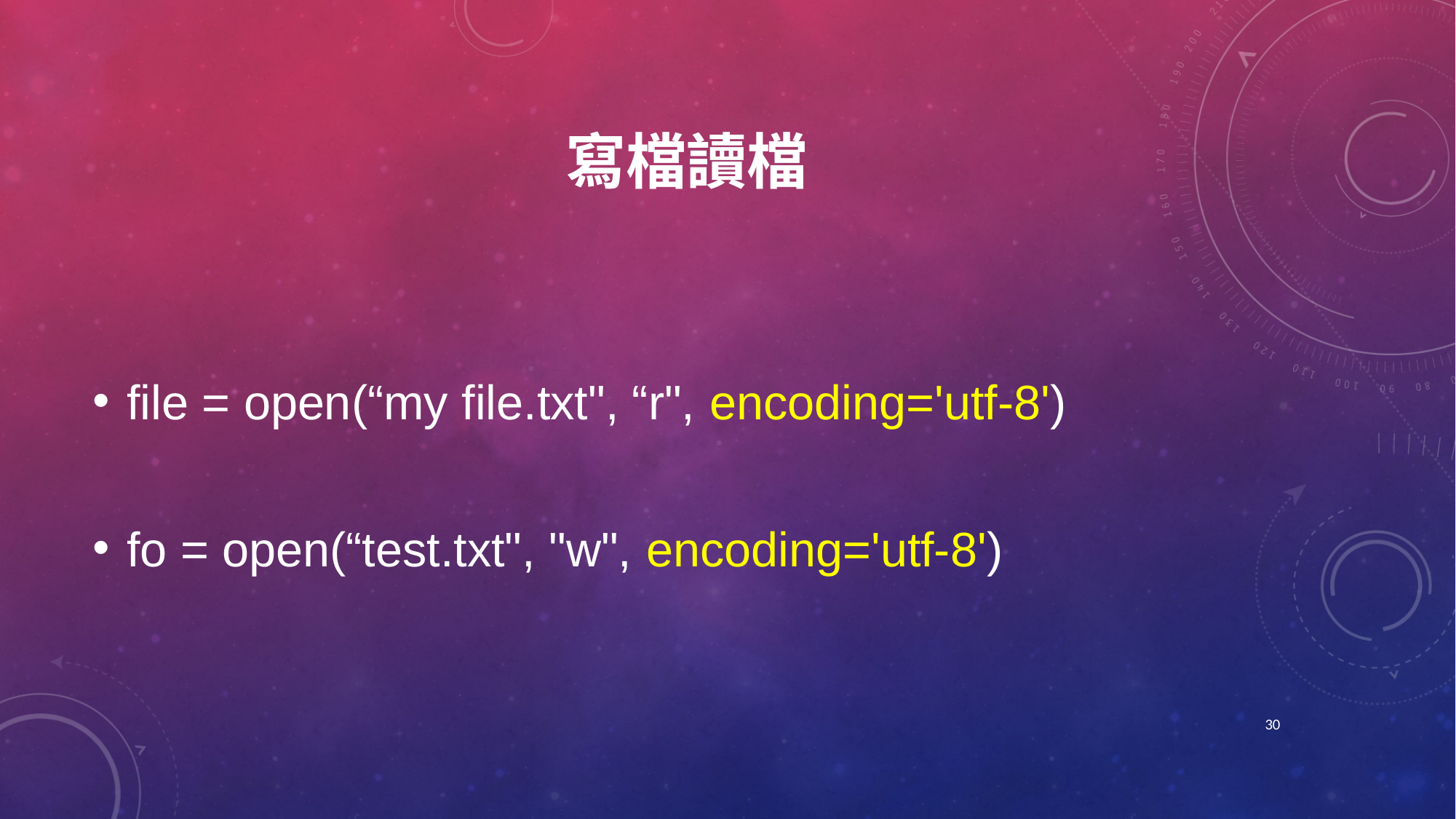

# 寫檔讀檔
file = open(“my file.txt", “r", encoding='utf-8')

fo = open(“test.txt", "w", encoding='utf-8')
30